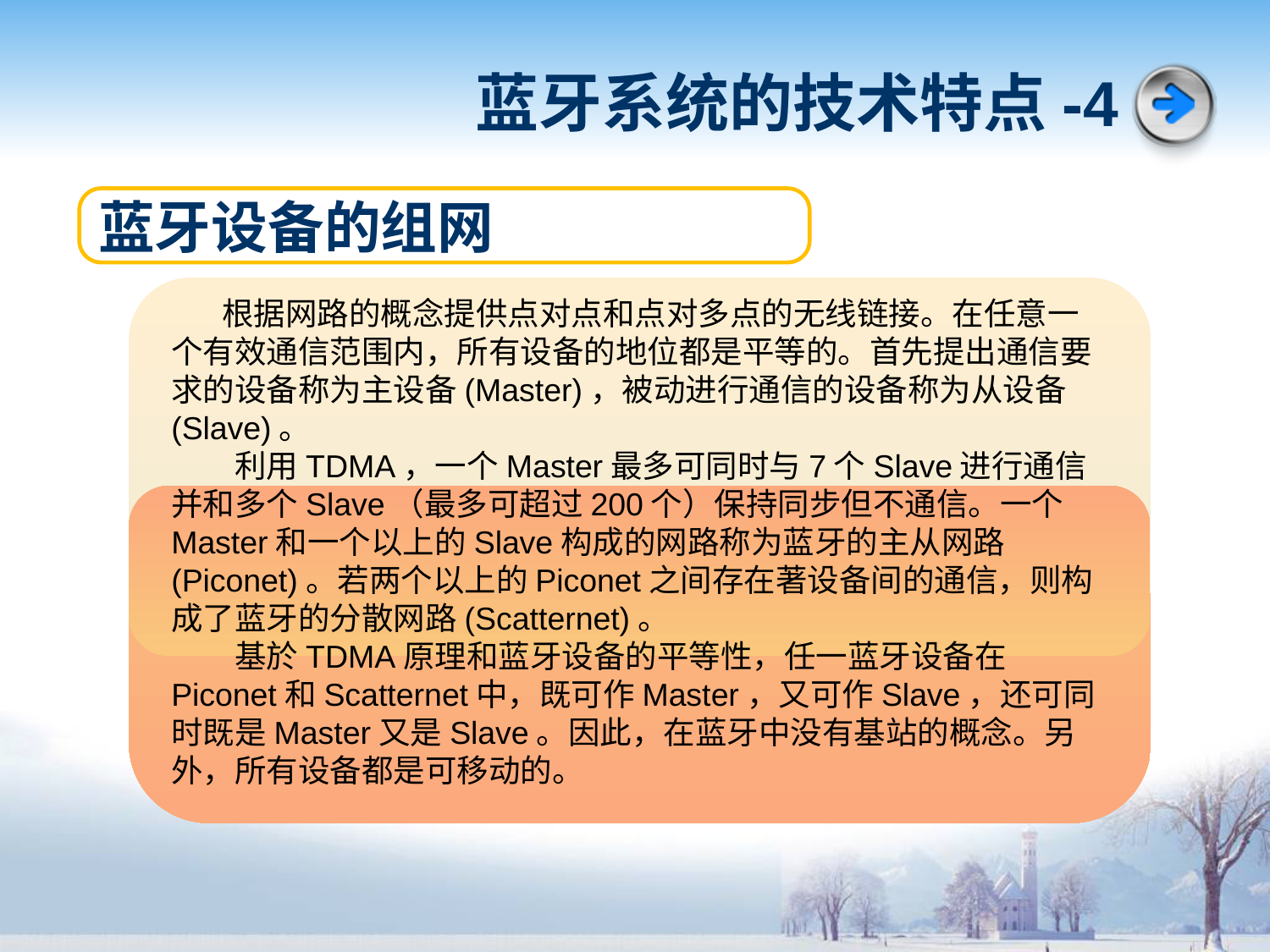

# 蓝牙系统的技术特点-4
蓝牙设备的组网
 Add your title in here

      根据网路的概念提供点对点和点对多点的无线链接。在任意一个有效通信范围内，所有设备的地位都是平等的。首先提出通信要求的设备称为主设备(Master)，被动进行通信的设备称为从设备(Slave)。
　　利用TDMA，一个Master最多可同时与7个Slave进行通信并和多个Slave（最多可超过200个）保持同步但不通信。一个Master和一个以上的Slave构成的网路称为蓝牙的主从网路(Piconet)。若两个以上的Piconet之间存在著设备间的通信，则构成了蓝牙的分散网路(Scatternet)。
　　基於TDMA原理和蓝牙设备的平等性，任一蓝牙设备在Piconet和Scatternet中，既可作Master，又可作Slave，还可同时既是Master又是Slave。因此，在蓝牙中没有基站的概念。另外，所有设备都是可移动的。